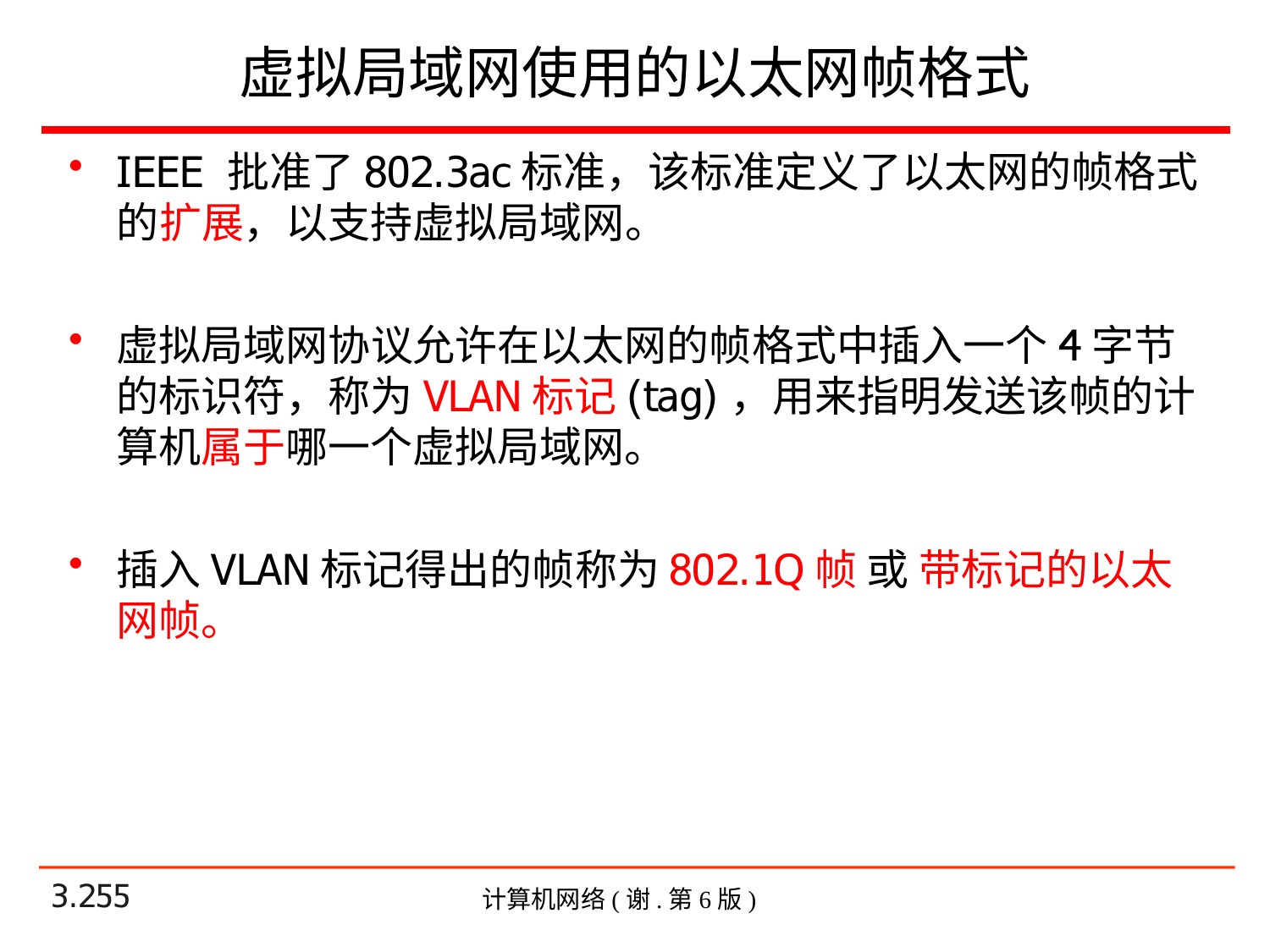

# 虚拟局域网使用的以太网帧格式
IEEE 批准了802.3ac标准，该标准定义了以太网的帧格式的扩展，以支持虚拟局域网。

虚拟局域网协议允许在以太网的帧格式中插入一个4字节的标识符，称为VLAN标记(tag)，用来指明发送该帧的计算机属于哪一个虚拟局域网。

插入VLAN标记得出的帧称为802.1Q帧 或 带标记的以太网帧。